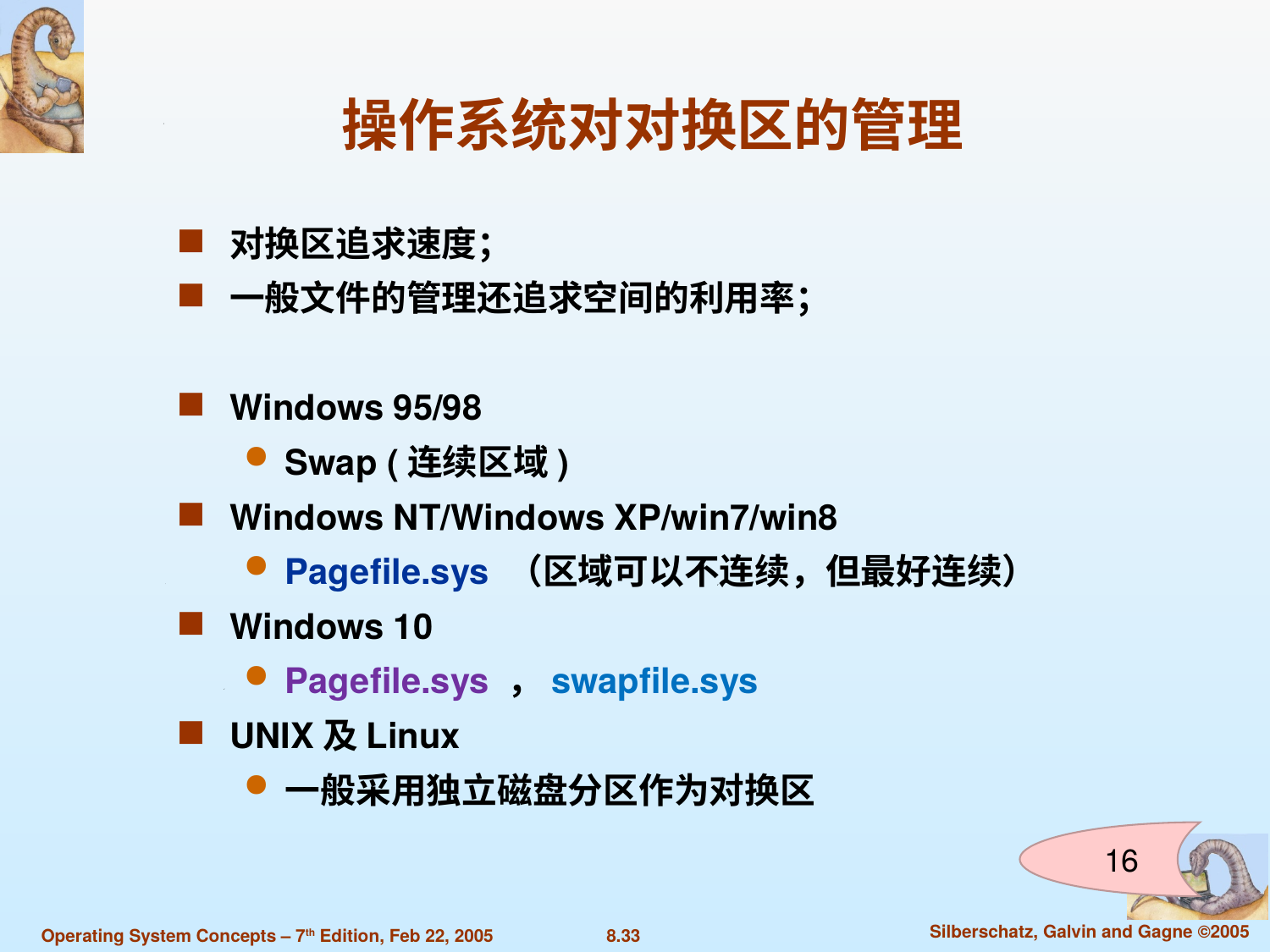

操作系统对对换区的管理
对换区追求速度；
一般文件的管理还追求空间的利用率；

Windows 95/98
Swap (连续区域)
Windows NT/Windows XP/win7/win8
Pagefile.sys （区域可以不连续，但最好连续）
Windows 10
Pagefile.sys ，swapfile.sys
UNIX及Linux
一般采用独立磁盘分区作为对换区
16